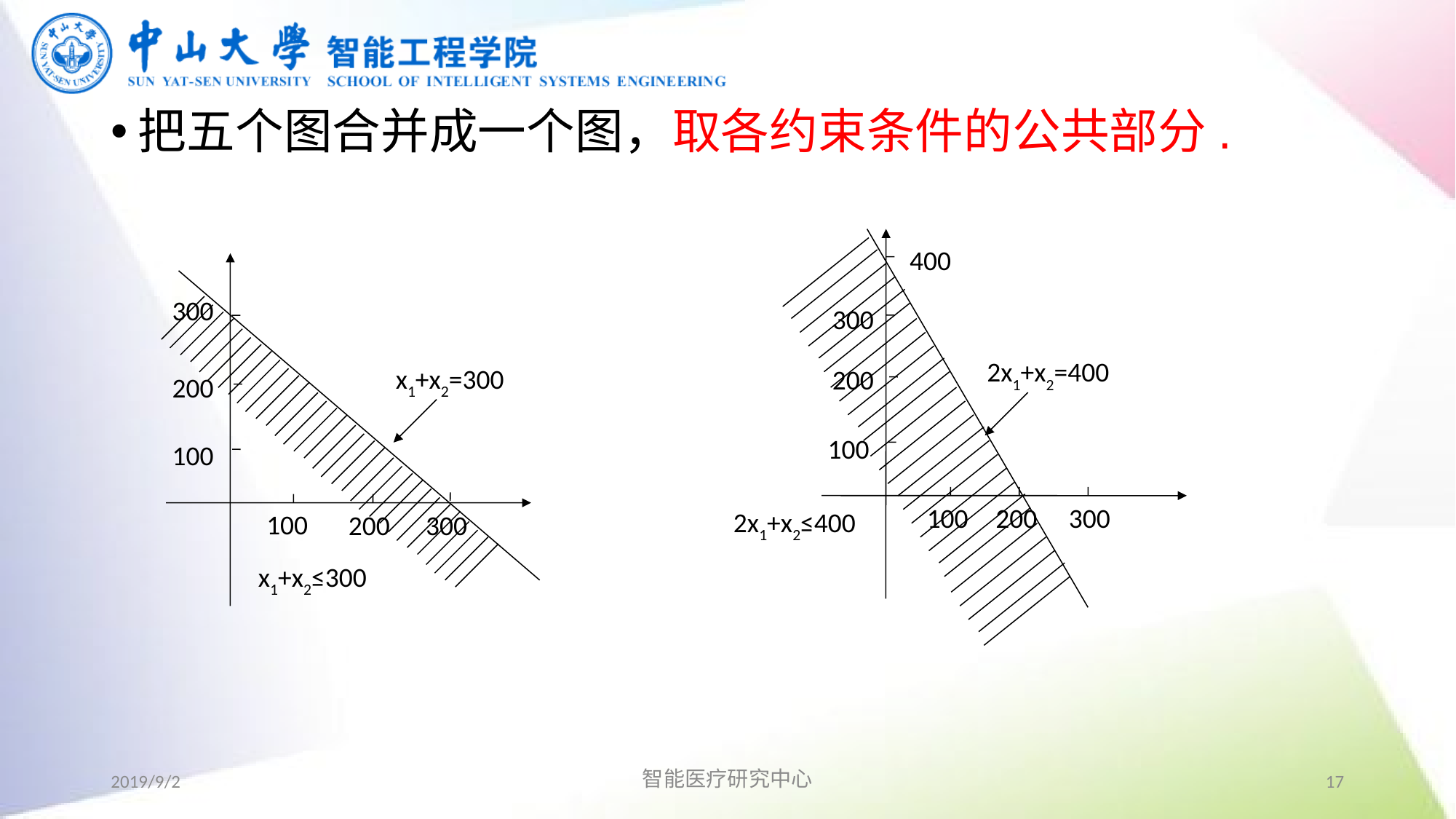

把五个图合并成一个图，取各约束条件的公共部分.

400

300

2x1+x2=400
200

100

100
200
300
2x1+x2≤400

300

x1+x2=300

200

100

100

200
300

x1+x2≤300
2019/9/2
智能医疗研究中心
17